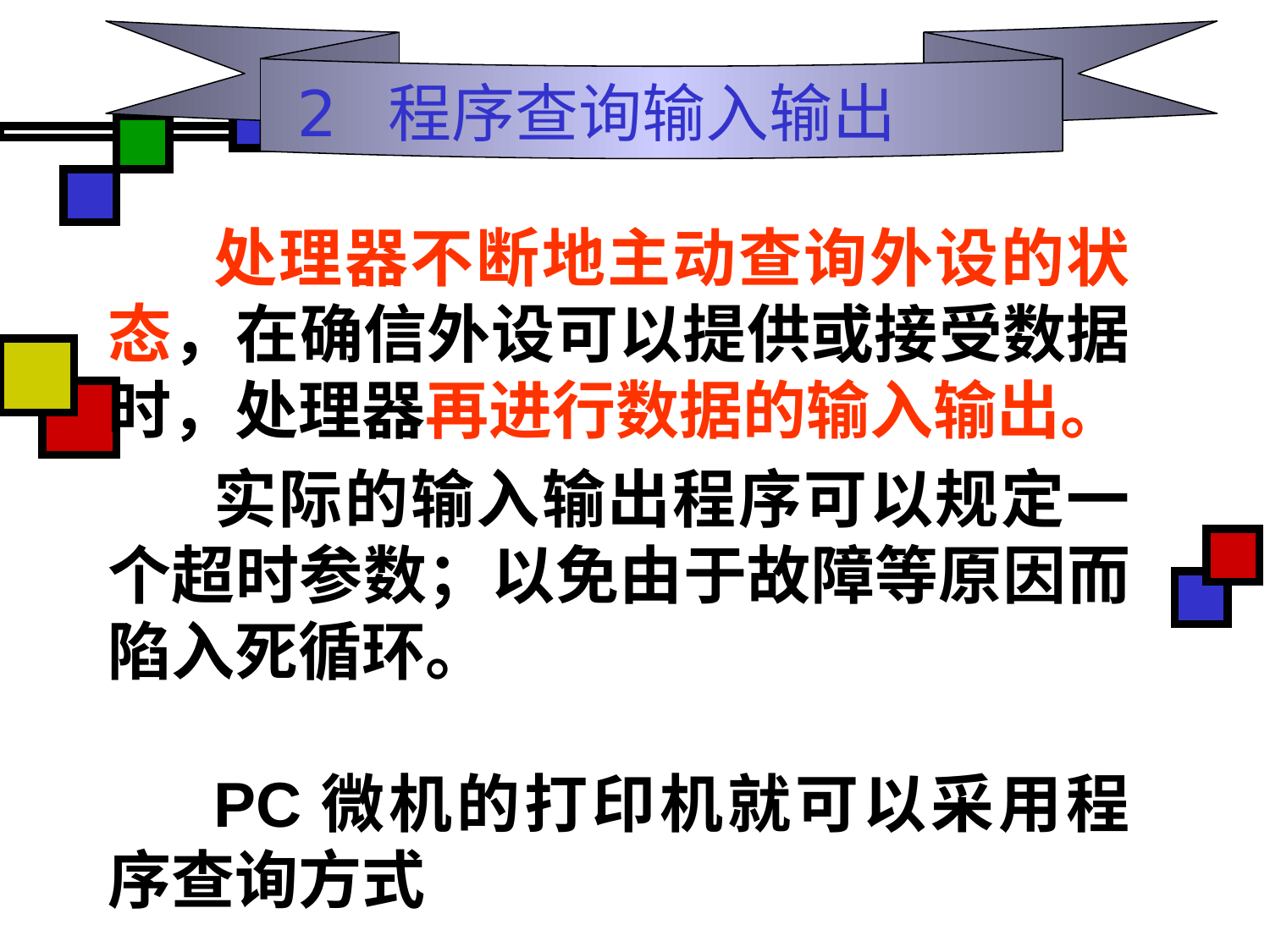

# 2  程序查询输入输出
处理器不断地主动查询外设的状态，在确信外设可以提供或接受数据时，处理器再进行数据的输入输出。
实际的输入输出程序可以规定一个超时参数；以免由于故障等原因而陷入死循环。
PC微机的打印机就可以采用程序查询方式